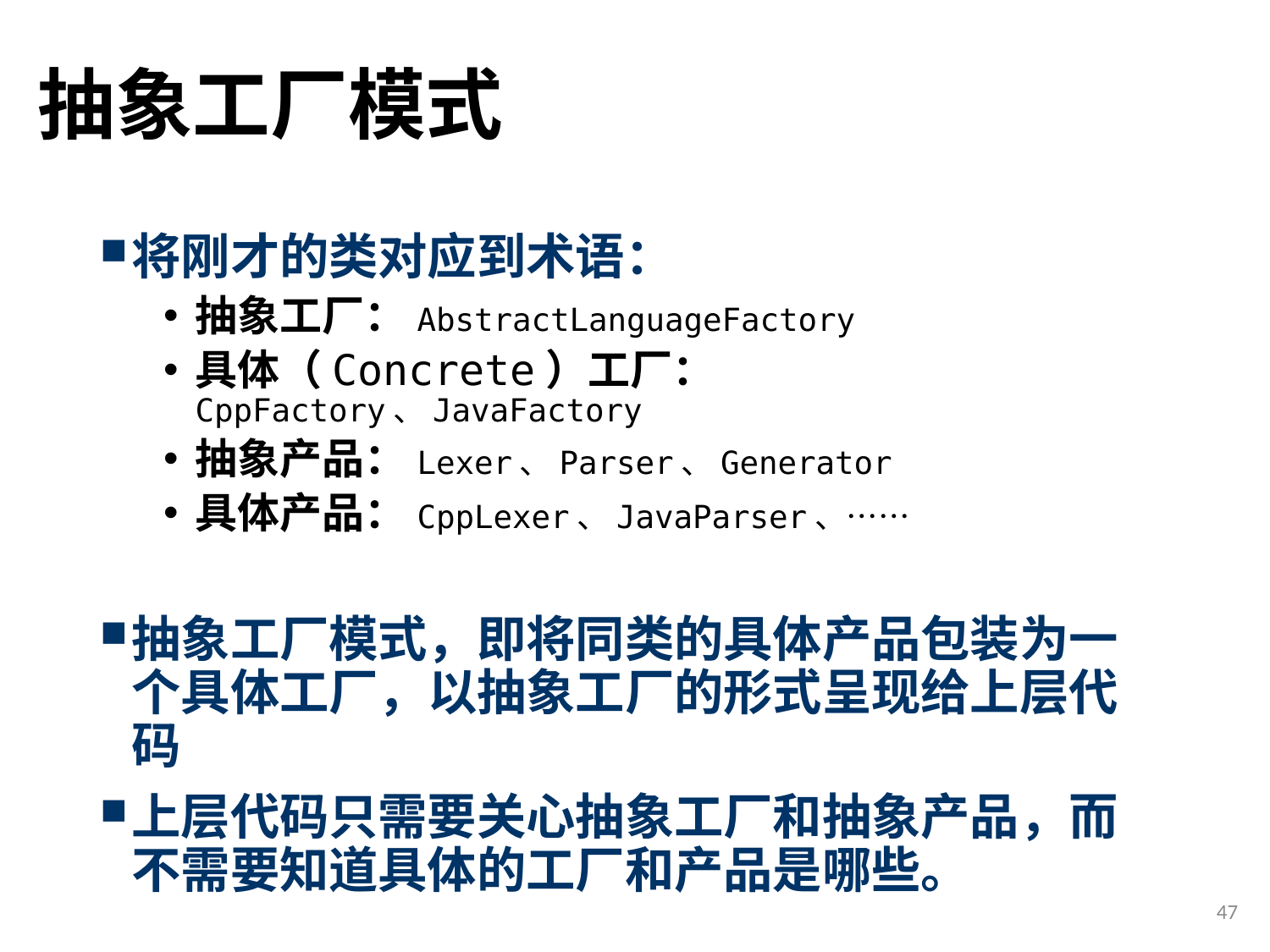

# 抽象工厂模式
将刚才的类对应到术语：
抽象工厂：AbstractLanguageFactory
具体（Concrete）工厂：CppFactory、JavaFactory
抽象产品：Lexer、Parser、Generator
具体产品：CppLexer、JavaParser、……

抽象工厂模式，即将同类的具体产品包装为一个具体工厂，以抽象工厂的形式呈现给上层代码
上层代码只需要关心抽象工厂和抽象产品，而不需要知道具体的工厂和产品是哪些。

47